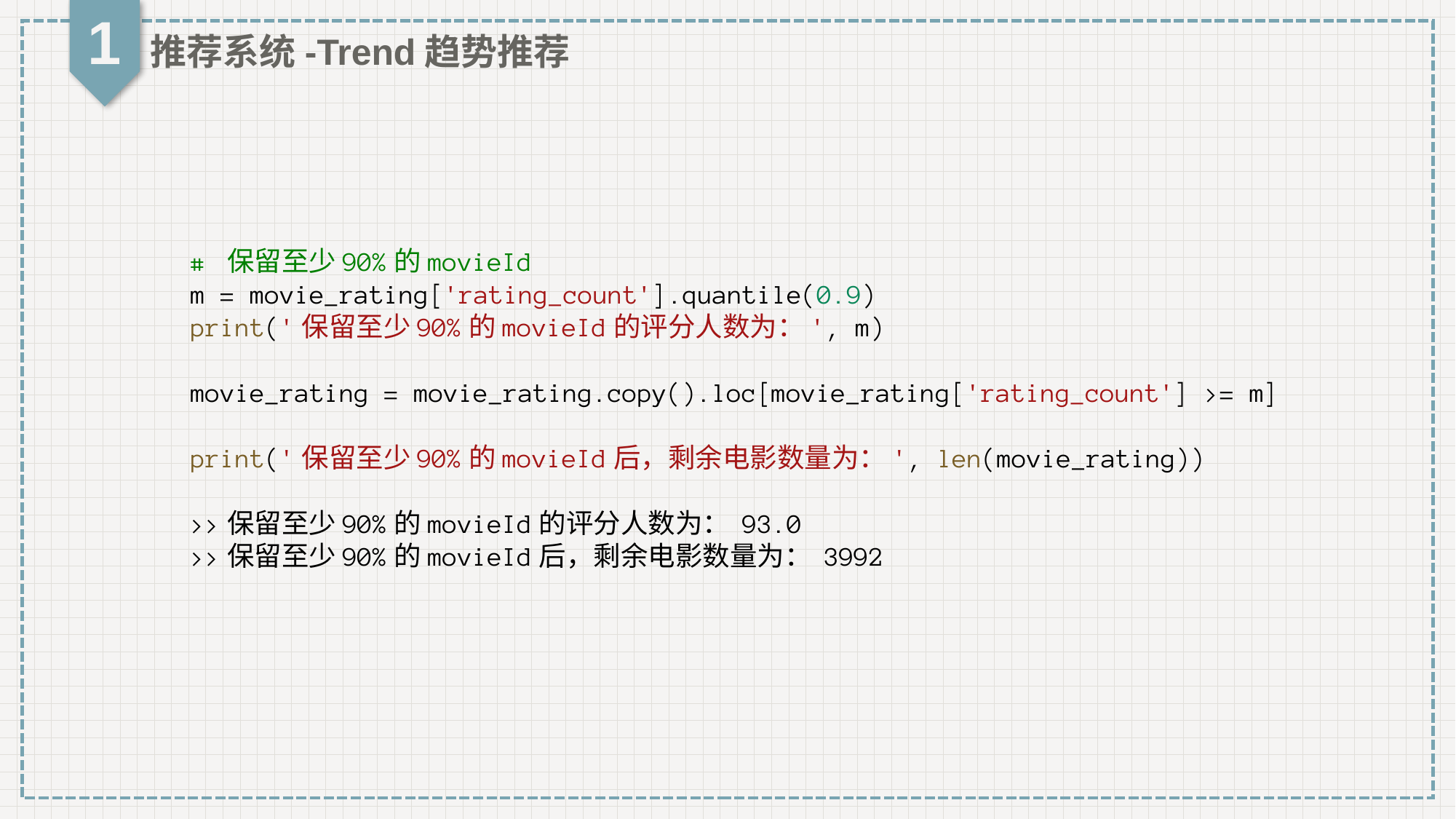

1
推荐系统-Trend趋势推荐
# 保留至少90%的movieId
m = movie_rating['rating_count'].quantile(0.9)
print('保留至少90%的movieId的评分人数为：', m)
movie_rating = movie_rating.copy().loc[movie_rating['rating_count'] >= m]
print('保留至少90%的movieId后，剩余电影数量为：', len(movie_rating))

>>保留至少90%的movieId的评分人数为： 93.0
>>保留至少90%的movieId后，剩余电影数量为： 3992